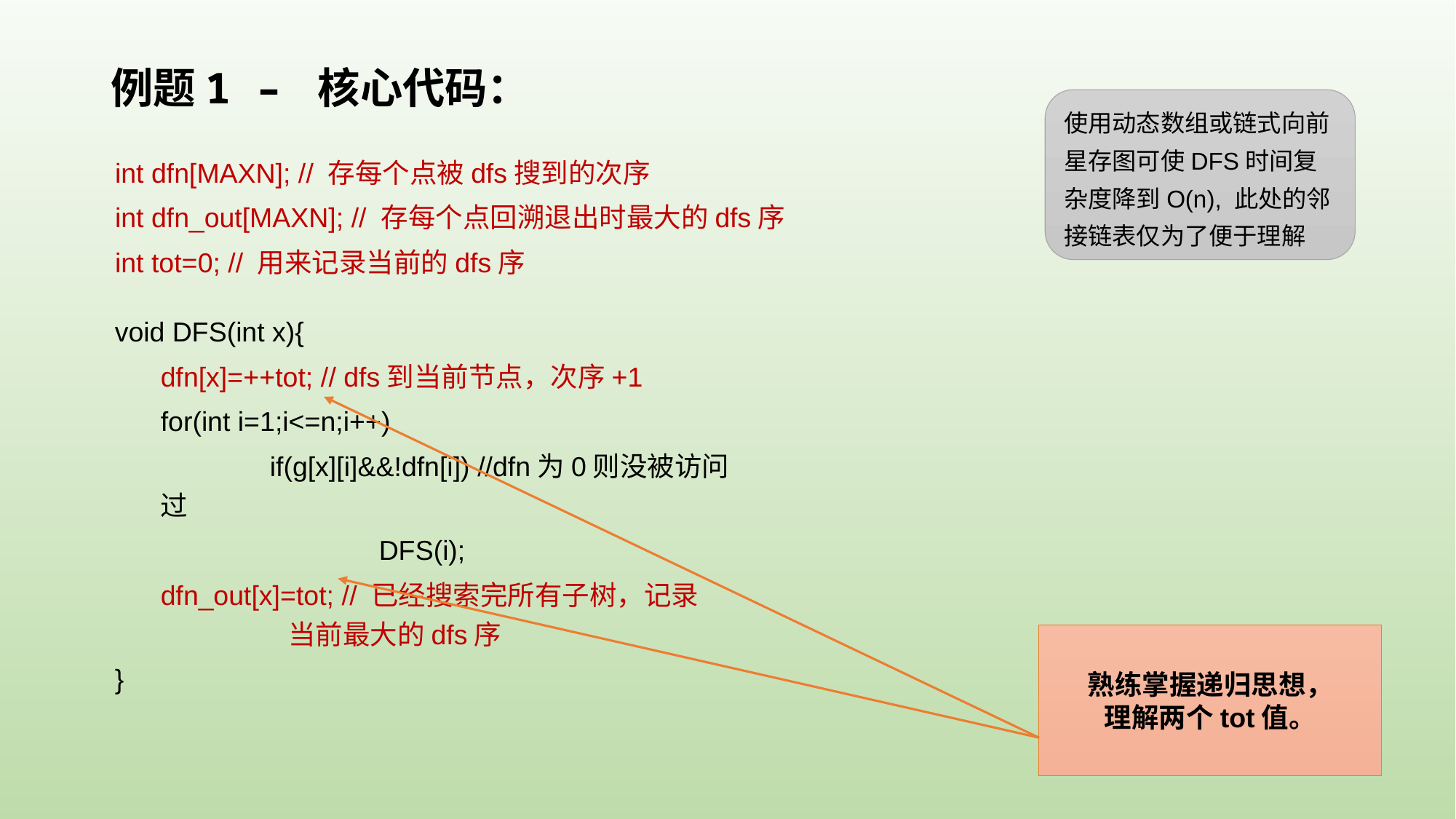

例题1 – 核心代码：
使用动态数组或链式向前星存图可使DFS时间复杂度降到O(n), 此处的邻接链表仅为了便于理解
int dfn[MAXN]; // 存每个点被dfs搜到的次序
int dfn_out[MAXN]; // 存每个点回溯退出时最大的dfs序
int tot=0; // 用来记录当前的dfs序

void DFS(int x){
	dfn[x]=++tot; // dfs到当前节点，次序+1
	for(int i=1;i<=n;i++)
		if(g[x][i]&&!dfn[i]) //dfn为0则没被访问过
			DFS(i);
	dfn_out[x]=tot; // 已经搜索完所有子树，记录		   当前最大的dfs序
}

熟练掌握递归思想，
理解两个tot值。